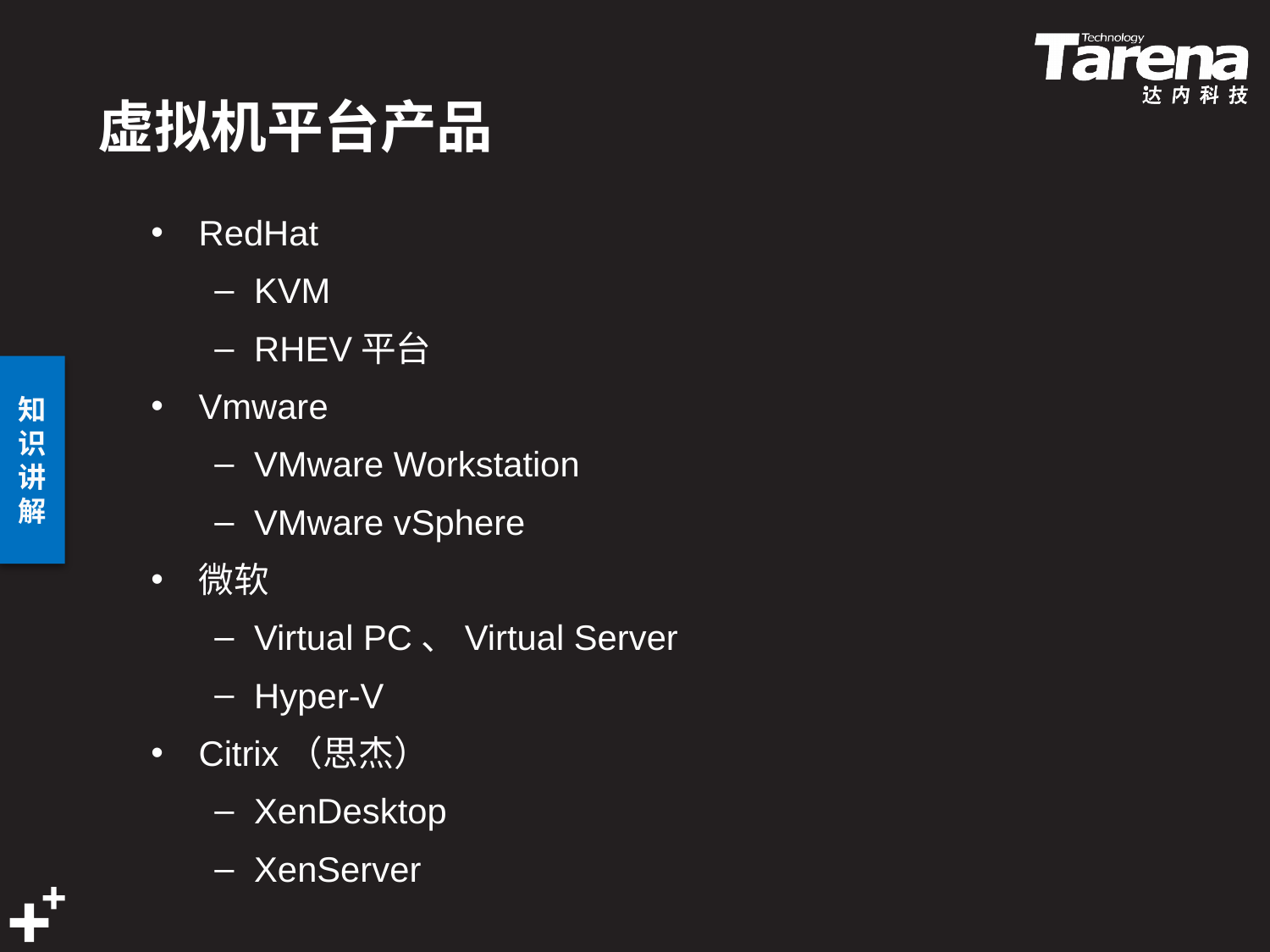

# 虚拟机平台产品
RedHat
KVM
RHEV平台
Vmware
VMware Workstation
VMware vSphere
微软
Virtual PC、Virtual Server
Hyper-V
Citrix（思杰）
XenDesktop
XenServer